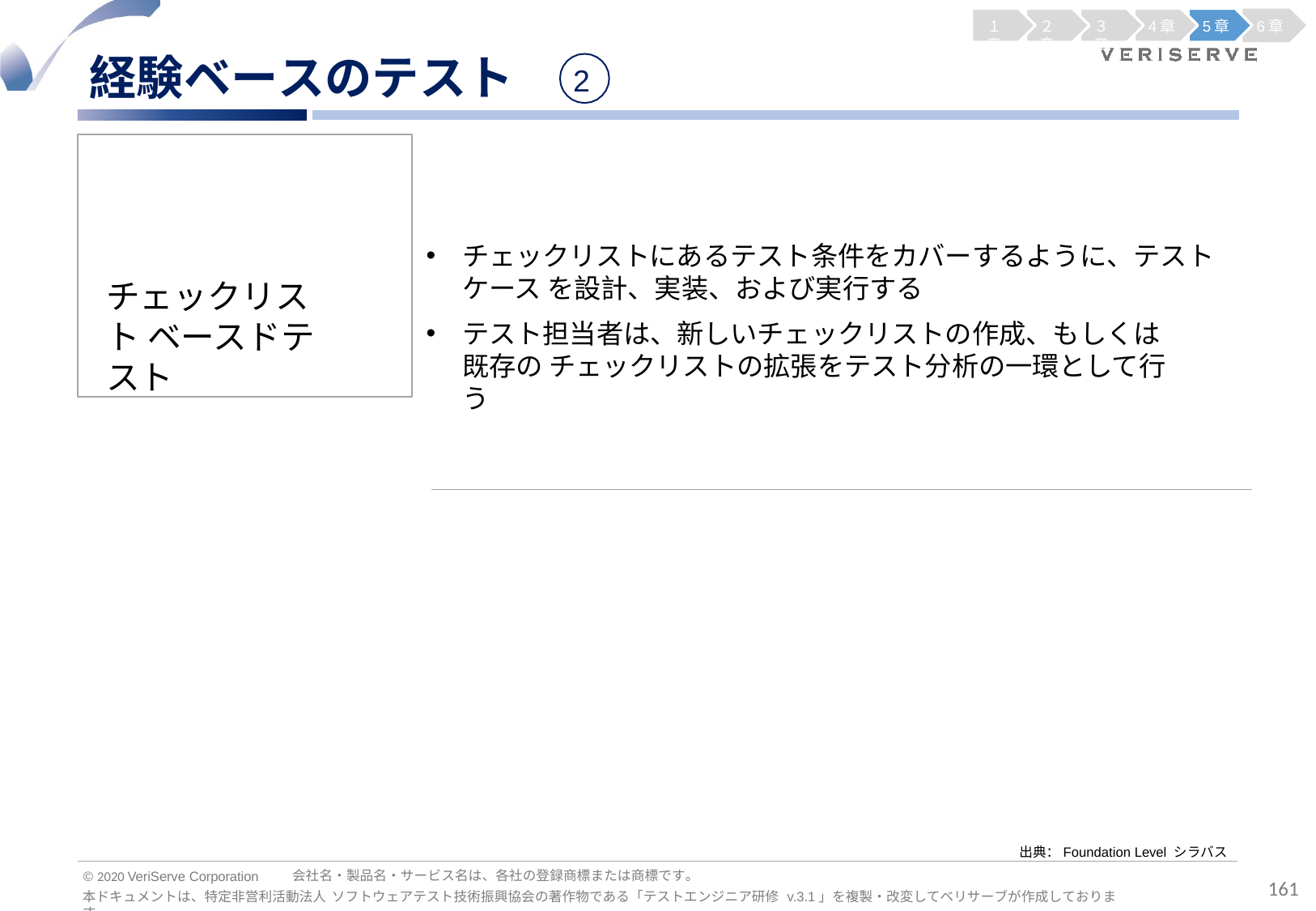

１章
２章
３章
4章
5章
6章
経験ベースのテスト

2

チェックリスト ベースドテスト
チェックリストにあるテスト条件をカバーするように、テストケース を設計、実装、および実行する
テスト担当者は、新しいチェックリストの作成、もしくは既存の チェックリストの拡張をテスト分析の一環として行う

出典：Foundation Level シラバス
会社名・製品名・サービス名は、各社の登録商標または商標です。
© 2020 VeriServe Corporation
161
本ドキュメントは、特定非営利活動法人 ソフトウェアテスト技術振興協会の著作物である「テストエンジニア研修 v.3.1」を複製・改変してベリサーブが作成しております。